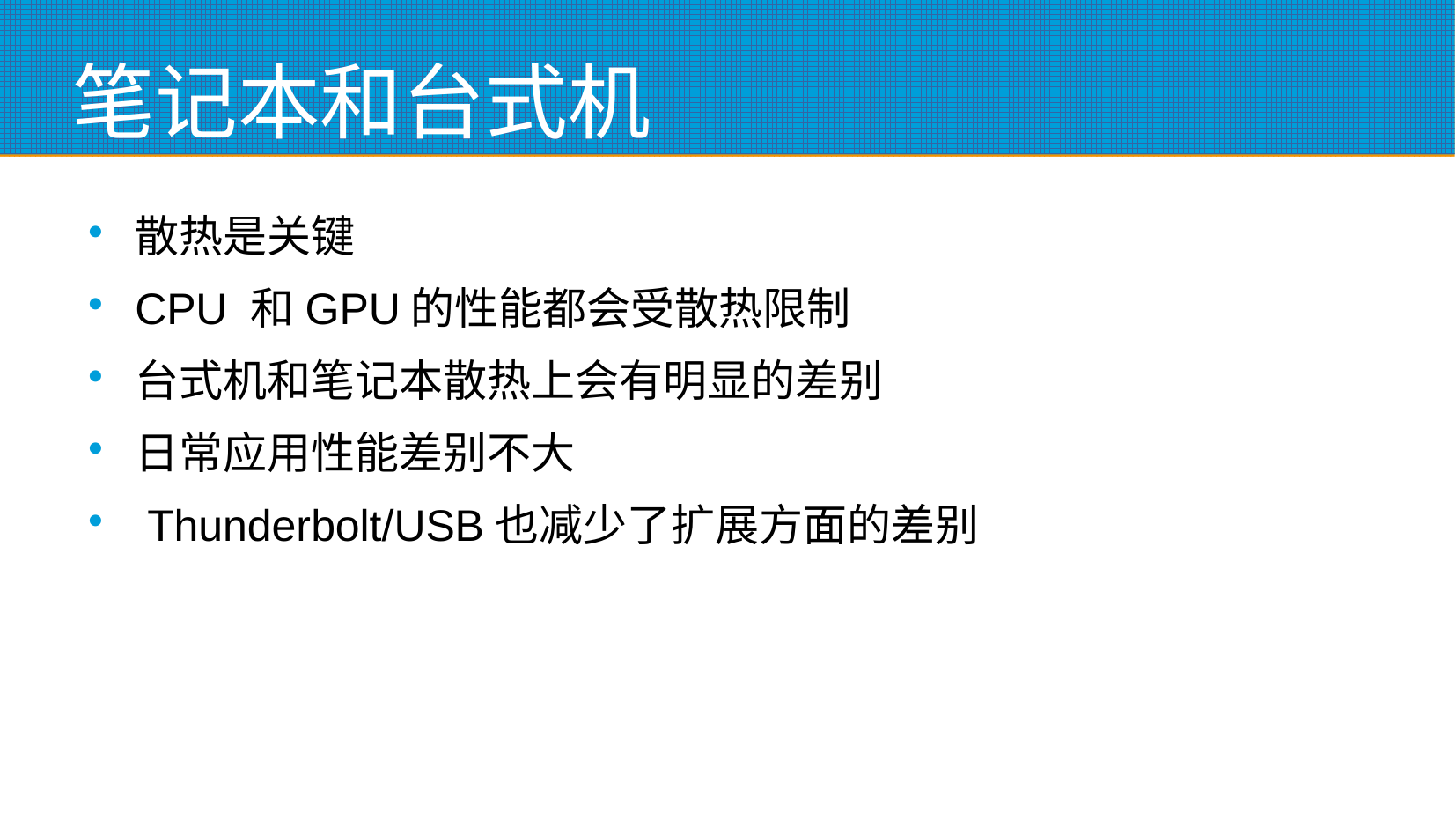

# 笔记本和台式机
散热是关键
CPU 和GPU的性能都会受散热限制
台式机和笔记本散热上会有明显的差别
日常应用性能差别不大
 Thunderbolt/USB也减少了扩展方面的差别